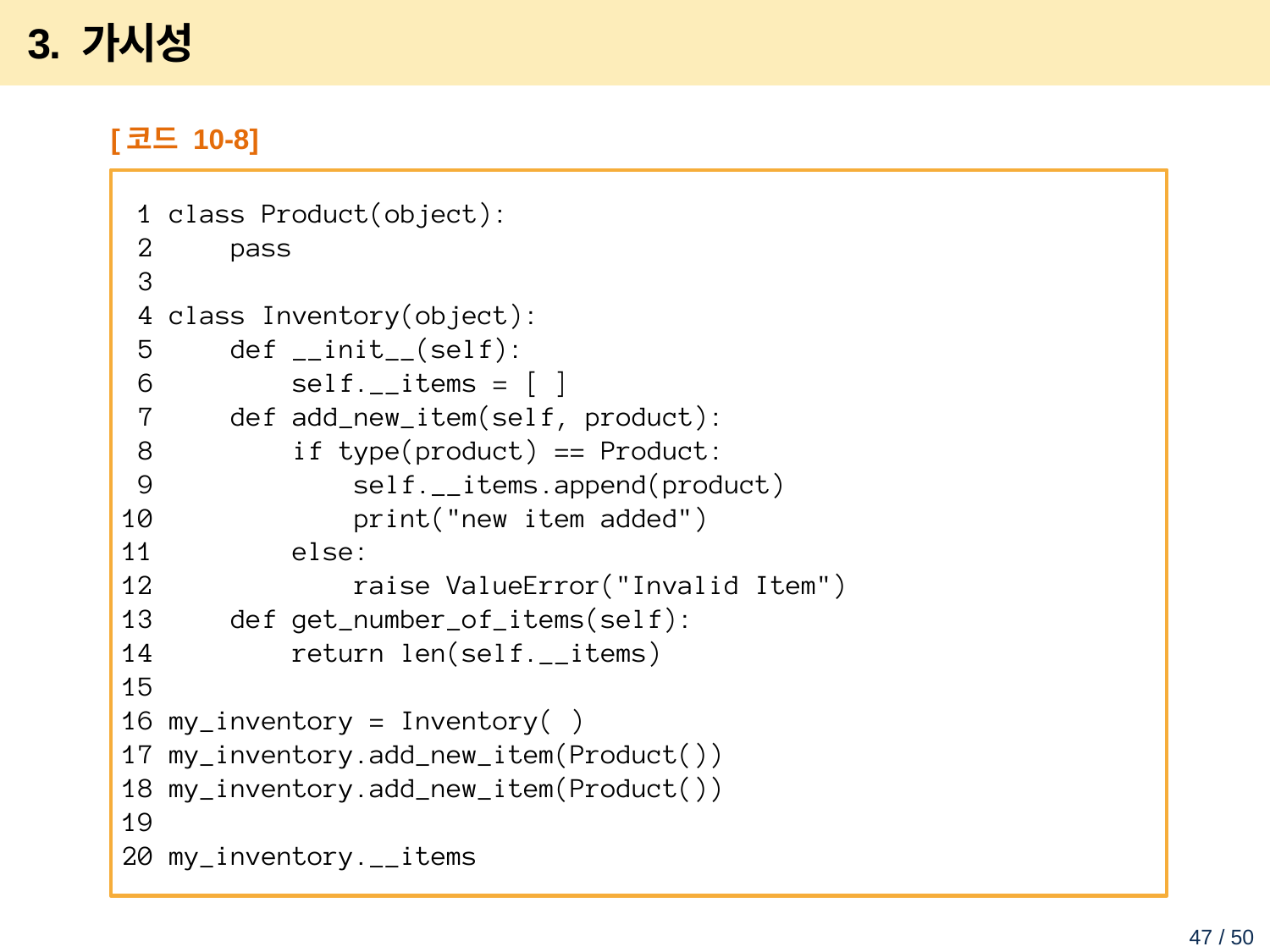

# 3. 가시성

[코드 10-8]
 1 class Product(object):
 2     pass
 3
 4 class Inventory(object):
 5     def __init__(self):
 6         self.__items = [ ]
 7     def add_new_item(self, product):
 8         if type(product) == Product:
 9             self.__items.append(product)
10             print("new item added")
11         else:
12             raise ValueError("Invalid Item")
13     def get_number_of_items(self):
14         return len(self.__items)
15
16 my_inventory = Inventory( )
17 my_inventory.add_new_item(Product())
18 my_inventory.add_new_item(Product())
19
20 my_inventory.__items